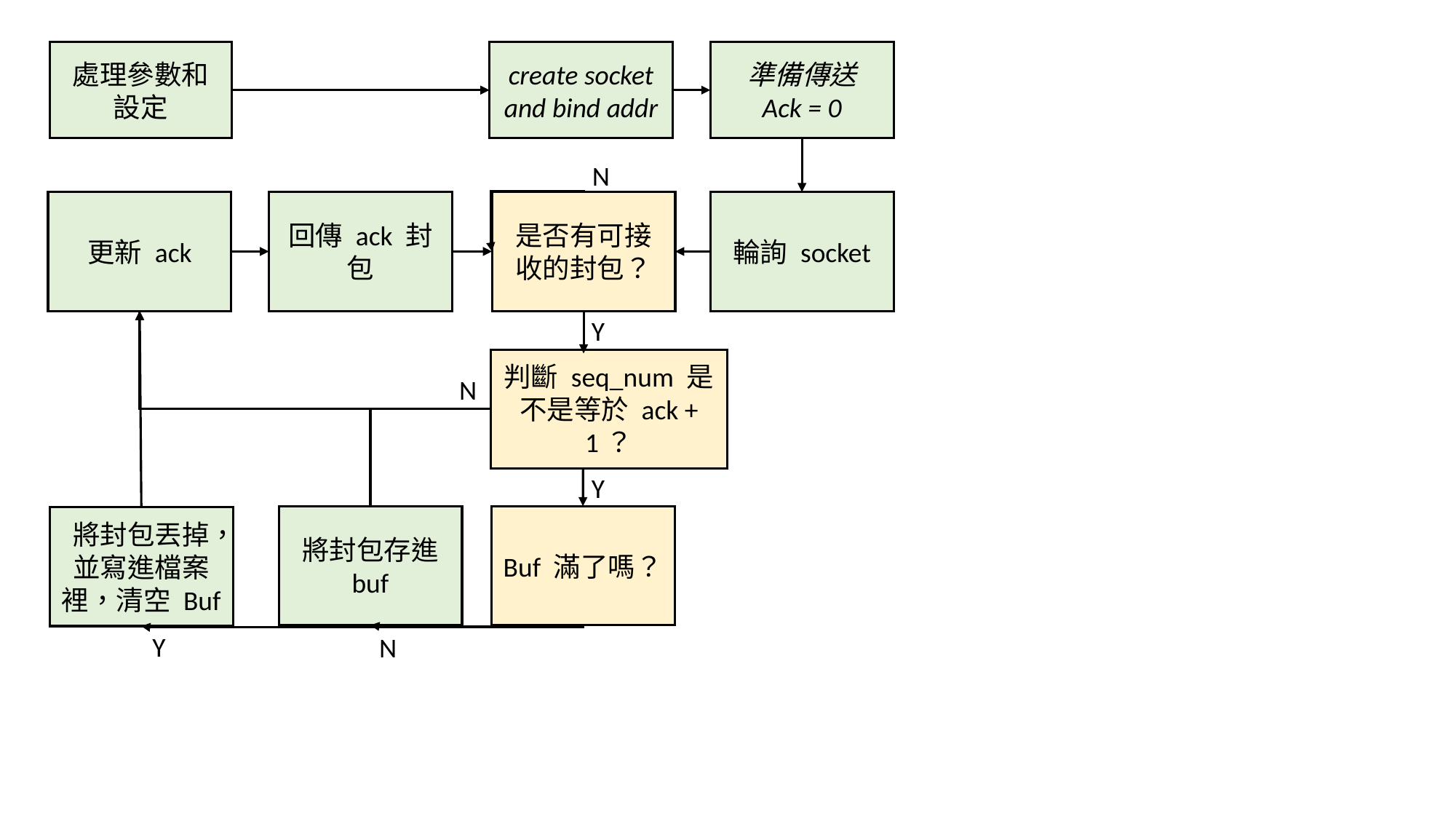

處理參數和設定
create socket and bind addr
準備傳送
Ack = 0
N
更新 ack
回傳 ack 封包
是否有可接收的封包？
輪詢 socket
Y
判斷 seq_num 是不是等於 ack + 1？
N
Y
將封包存進 buf
Buf 滿了嗎？
將封包丟掉，並寫進檔案裡，清空 Buf
Y
N